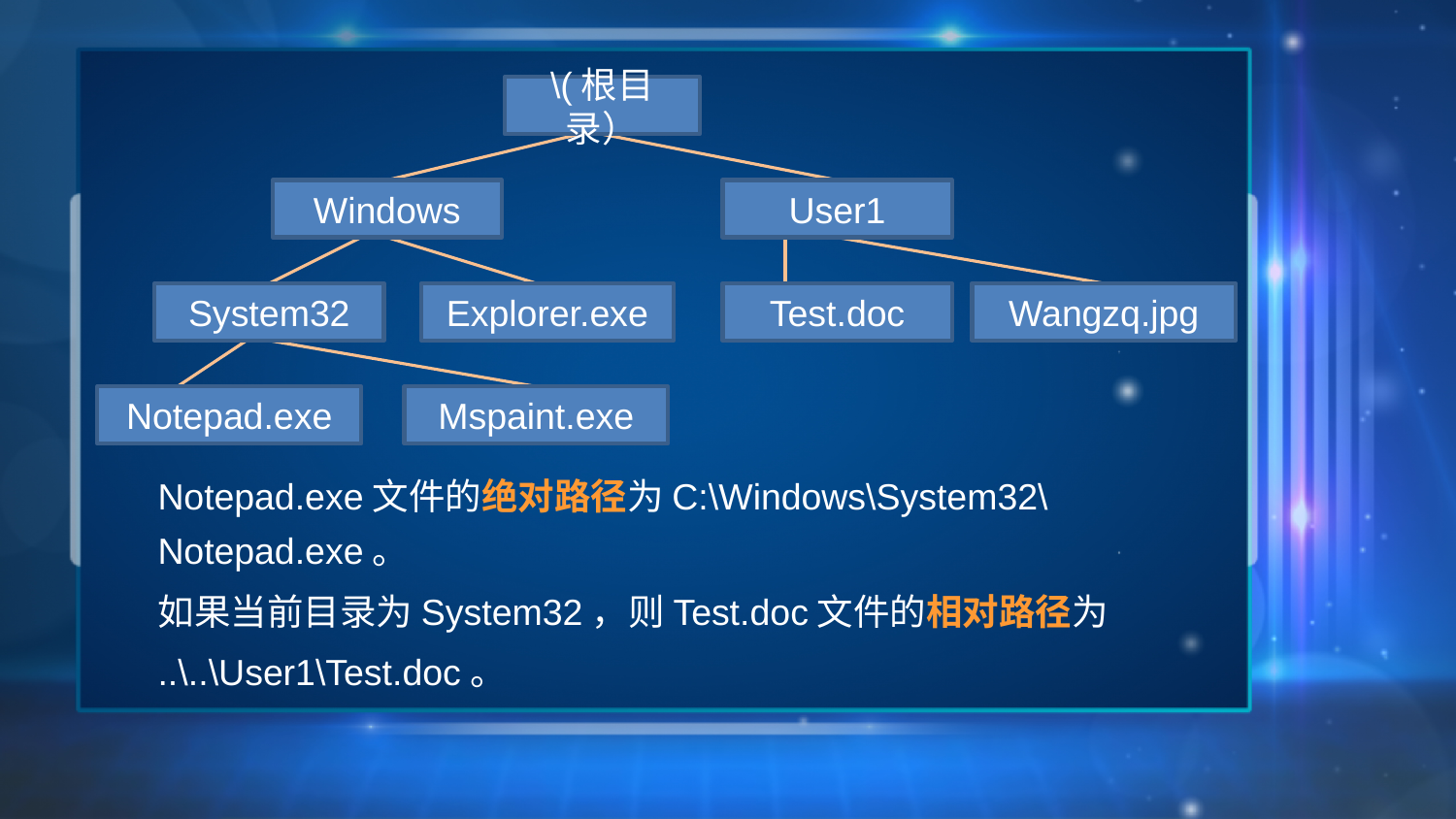

\(根目录）
Windows
User1
System32
Explorer.exe
Test.doc
Wangzq.jpg
Notepad.exe
Mspaint.exe
Notepad.exe文件的绝对路径为C:\Windows\System32\Notepad.exe。
如果当前目录为System32，则Test.doc文件的相对路径为
..\..\User1\Test.doc。